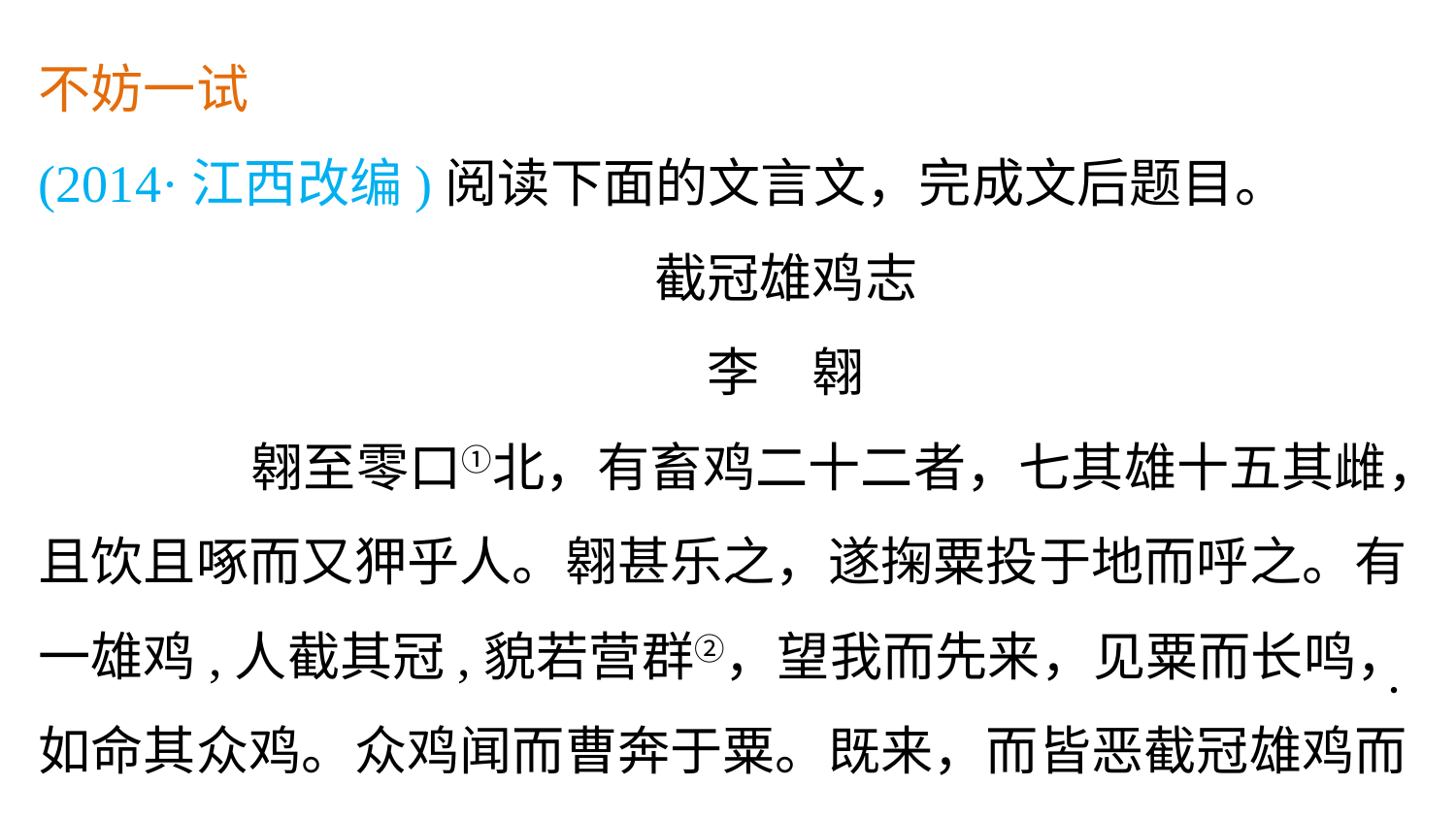

不妨一试
(2014·江西改编)阅读下面的文言文，完成文后题目。
截冠雄鸡志
李　翱
        翱至零口①北，有畜鸡二十二者，七其雄十五其雌，且饮且啄而又狎乎人。翱甚乐之，遂掬粟投于地而呼之。有一雄鸡,人截其冠,貌若营群②，望我而先来，见粟而长鸣，如命其众鸡。众鸡闻而曹奔于粟。既来，而皆恶截冠雄鸡而击之，
·